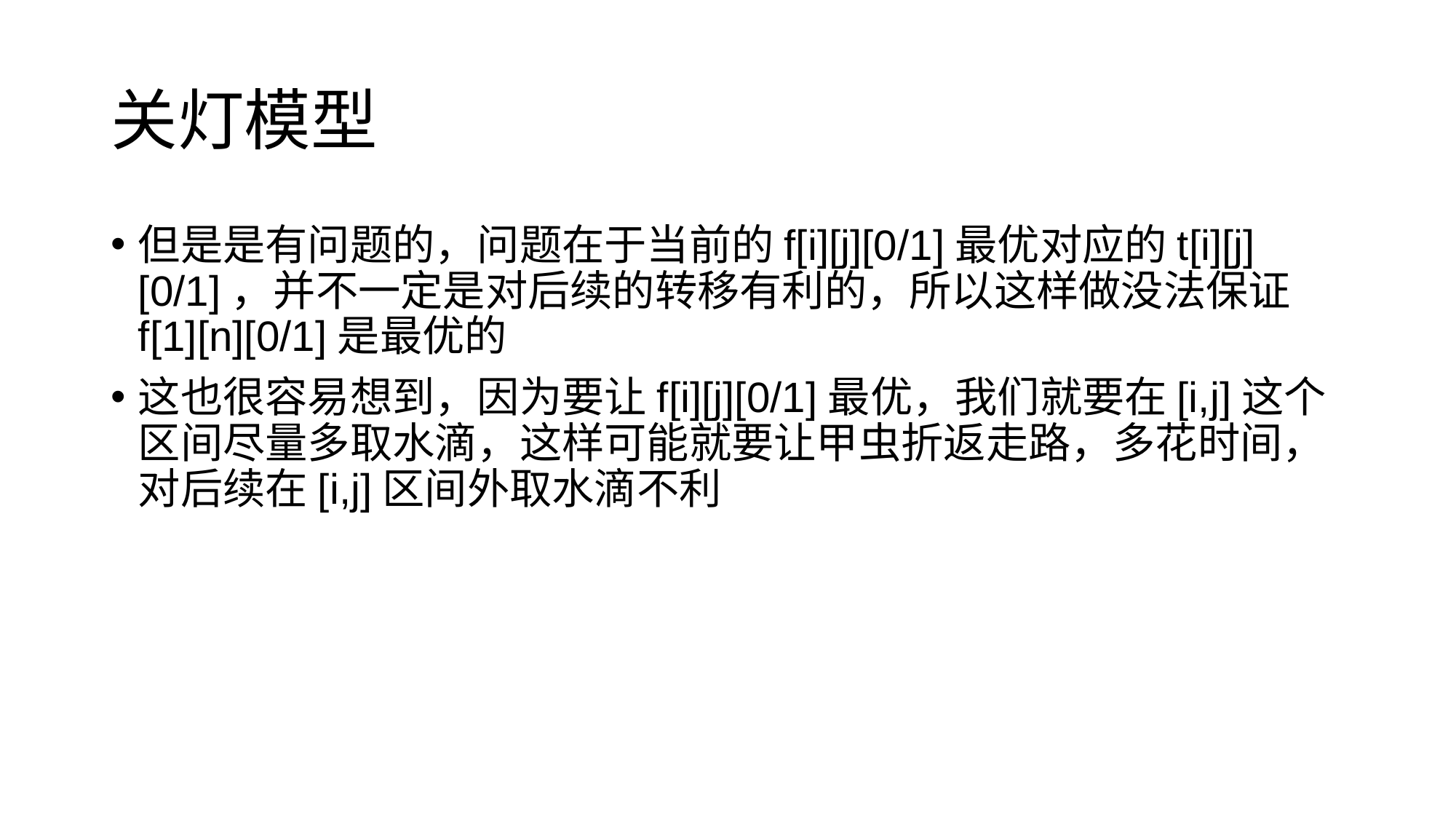

# 关灯模型
但是是有问题的，问题在于当前的f[i][j][0/1]最优对应的t[i][j][0/1]，并不一定是对后续的转移有利的，所以这样做没法保证f[1][n][0/1]是最优的
这也很容易想到，因为要让f[i][j][0/1]最优，我们就要在[i,j]这个区间尽量多取水滴，这样可能就要让甲虫折返走路，多花时间，对后续在[i,j]区间外取水滴不利